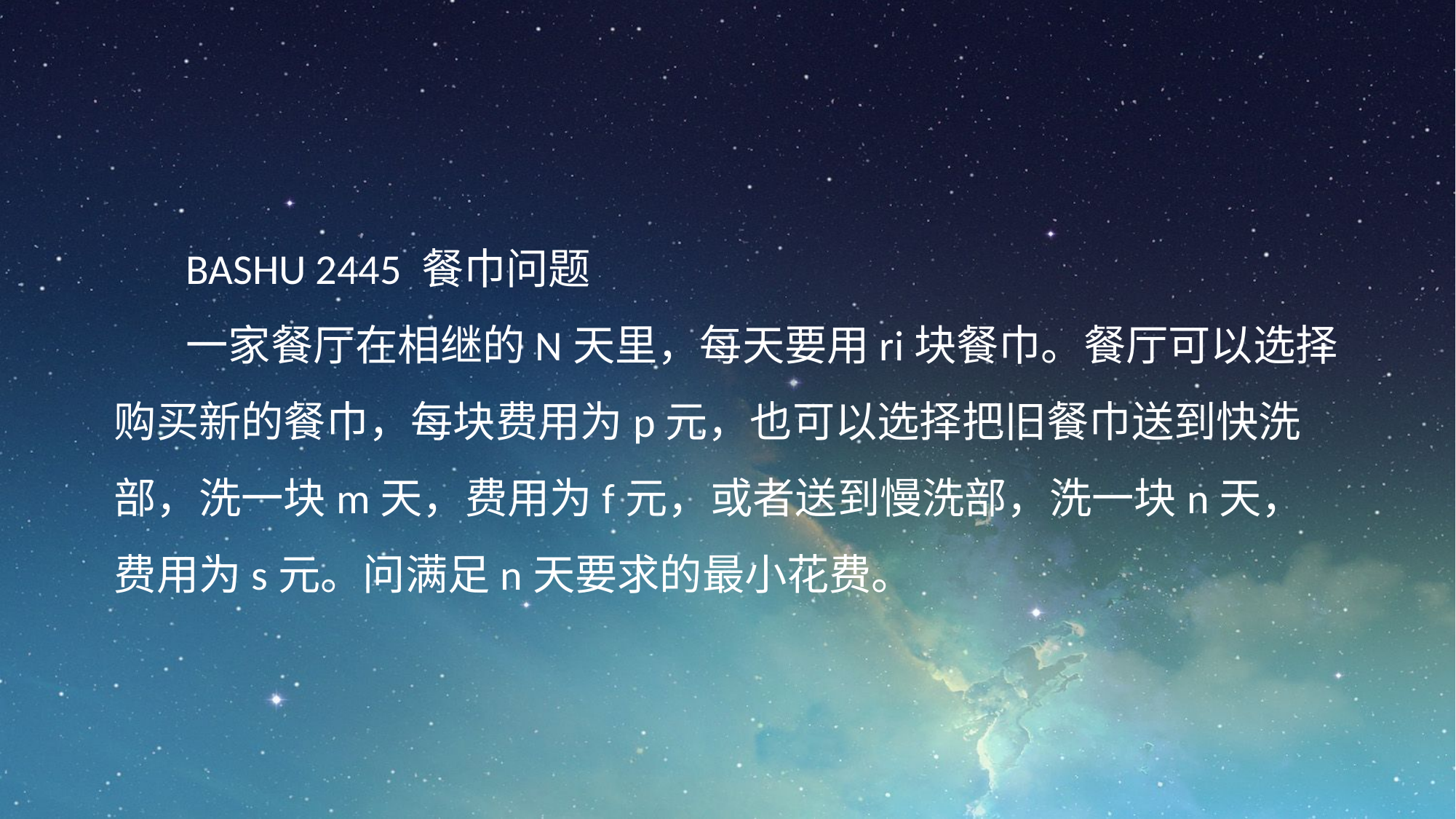

BASHU 2445 餐巾问题
一家餐厅在相继的N天里，每天要用ri块餐巾。餐厅可以选择购买新的餐巾，每块费用为p元，也可以选择把旧餐巾送到快洗部，洗一块m天，费用为f元，或者送到慢洗部，洗一块n天，费用为s元。问满足n天要求的最小花费。